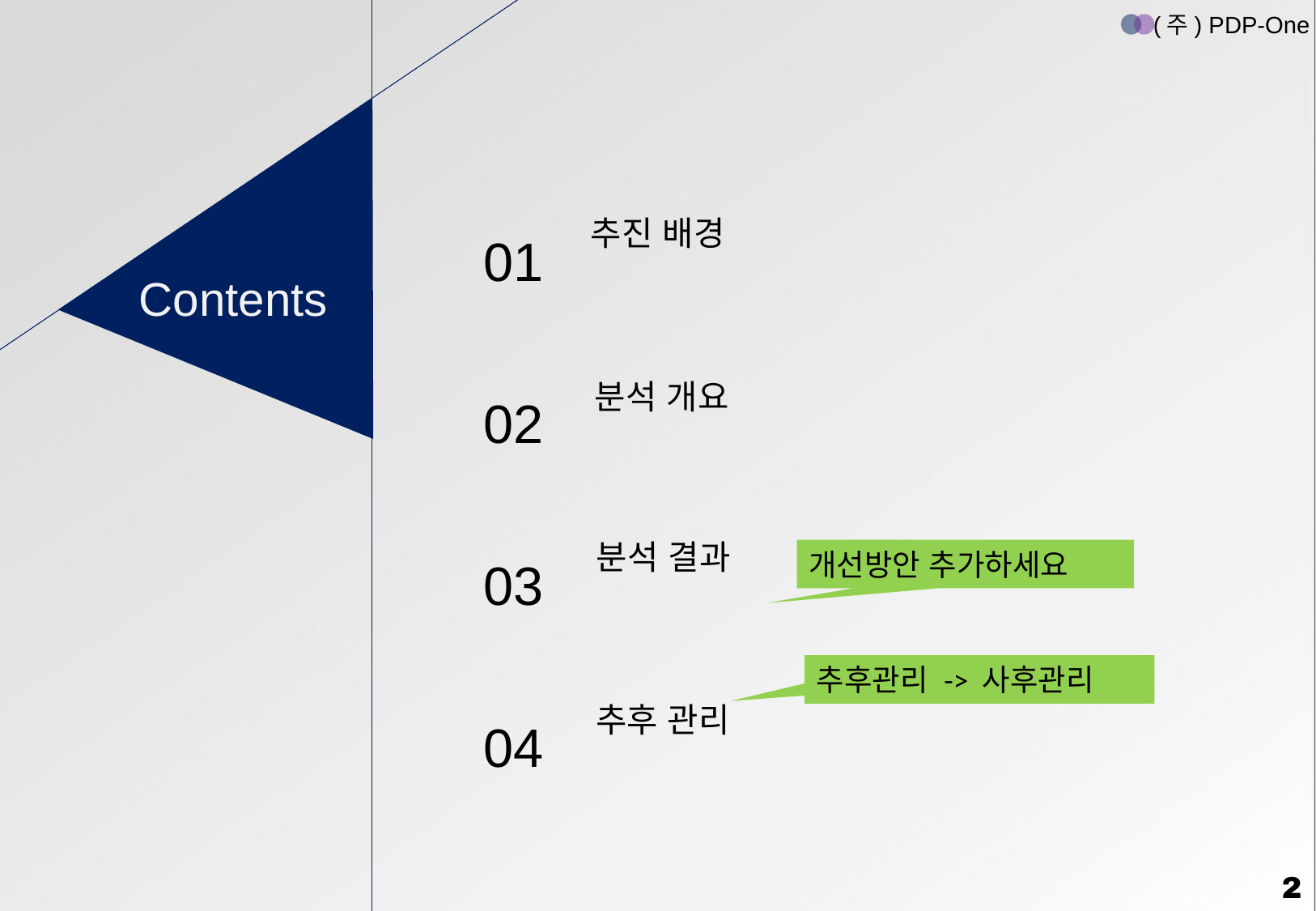

(주) PDP-One

01
02
03
04

추진 배경
Contents
분석 개요
분석 결과
개선방안 추가하세요
추후관리 -> 사후관리
추후 관리
2